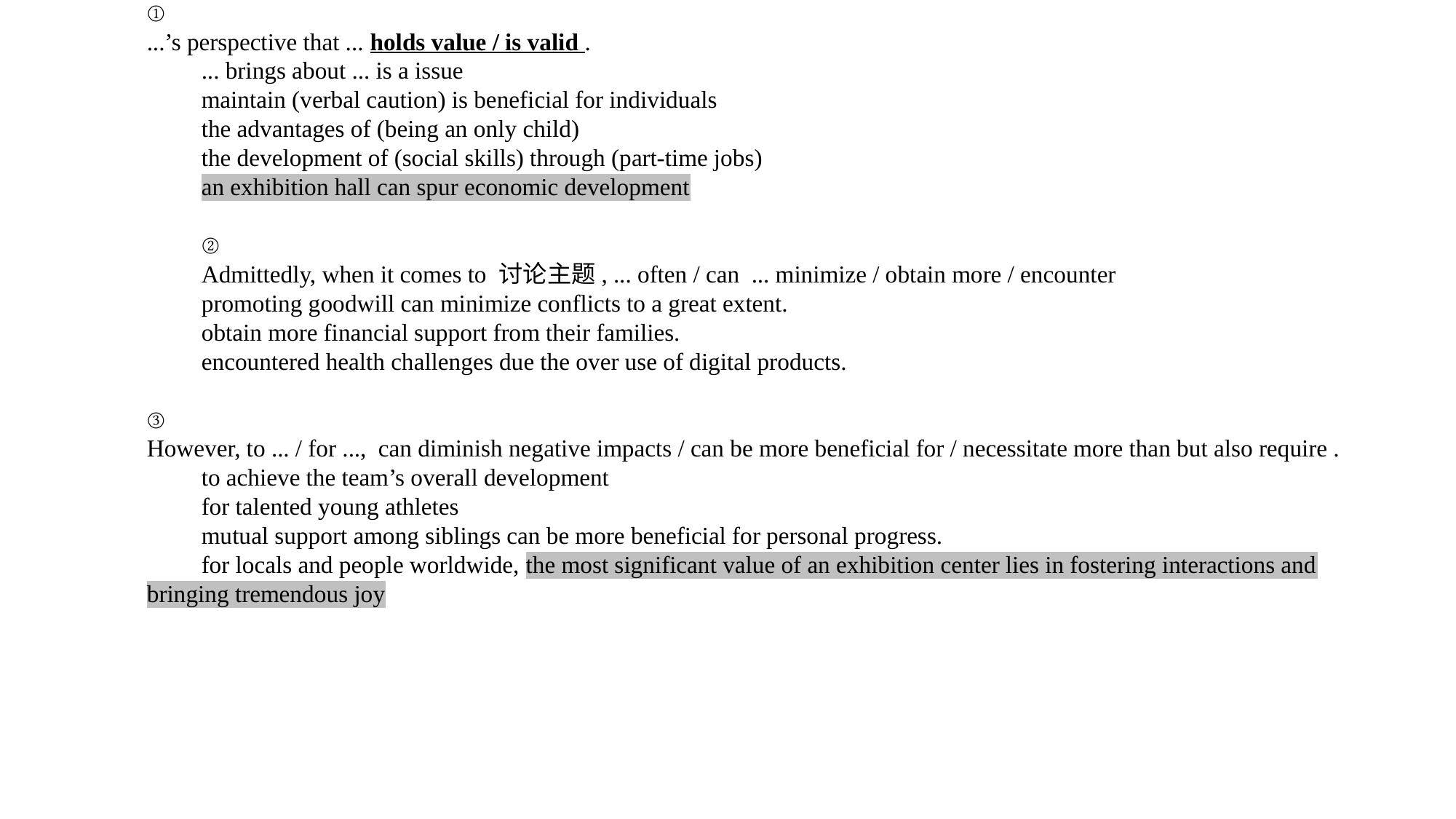

①
...’s perspective that ... holds value / is valid .
... brings about ... is a issue
maintain (verbal caution) is beneficial for individuals
the advantages of (being an only child)
the development of (social skills) through (part-time jobs)
an exhibition hall can spur economic development

②
Admittedly, when it comes to 讨论主题, ... often / can  ... minimize / obtain more / encounter
promoting goodwill can minimize conflicts to a great extent.
obtain more financial support from their families.
encountered health challenges due the over use of digital products.

③
However, to ... / for ...,  can diminish negative impacts / can be more beneficial for / necessitate more than but also require .
to achieve the team’s overall development
for talented young athletes
mutual support among siblings can be more beneficial for personal progress.
for locals and people worldwide, the most significant value of an exhibition center lies in fostering interactions and bringing tremendous joy